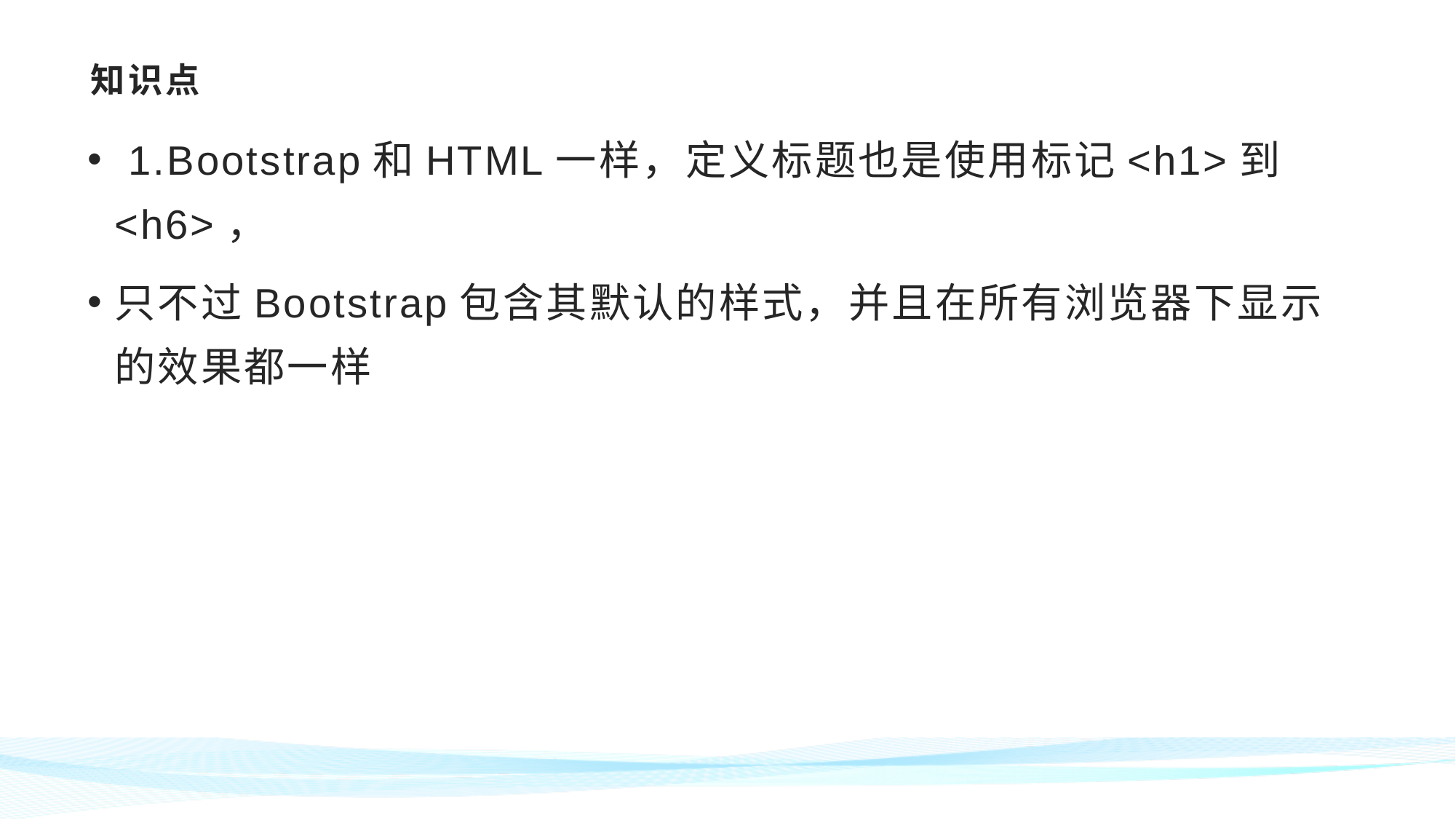

# 知识点
 1.Bootstrap和HTML一样，定义标题也是使用标记<h1>到<h6>，
只不过Bootstrap包含其默认的样式，并且在所有浏览器下显示的效果都一样